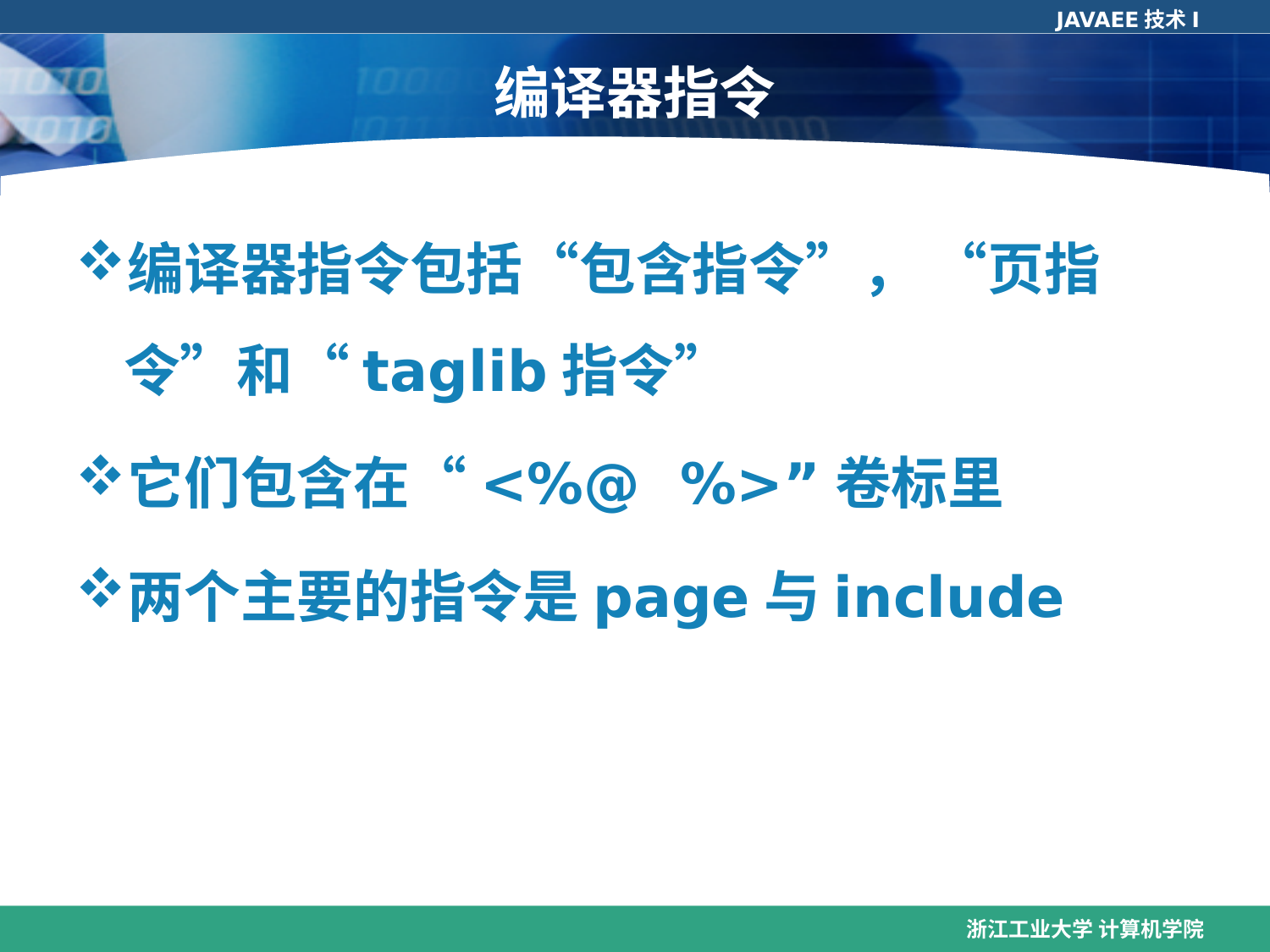

# 编译器指令
编译器指令包括“包含指令”， “页指令”和“taglib指令”
它们包含在“<%@  %>”卷标里
两个主要的指令是page与include